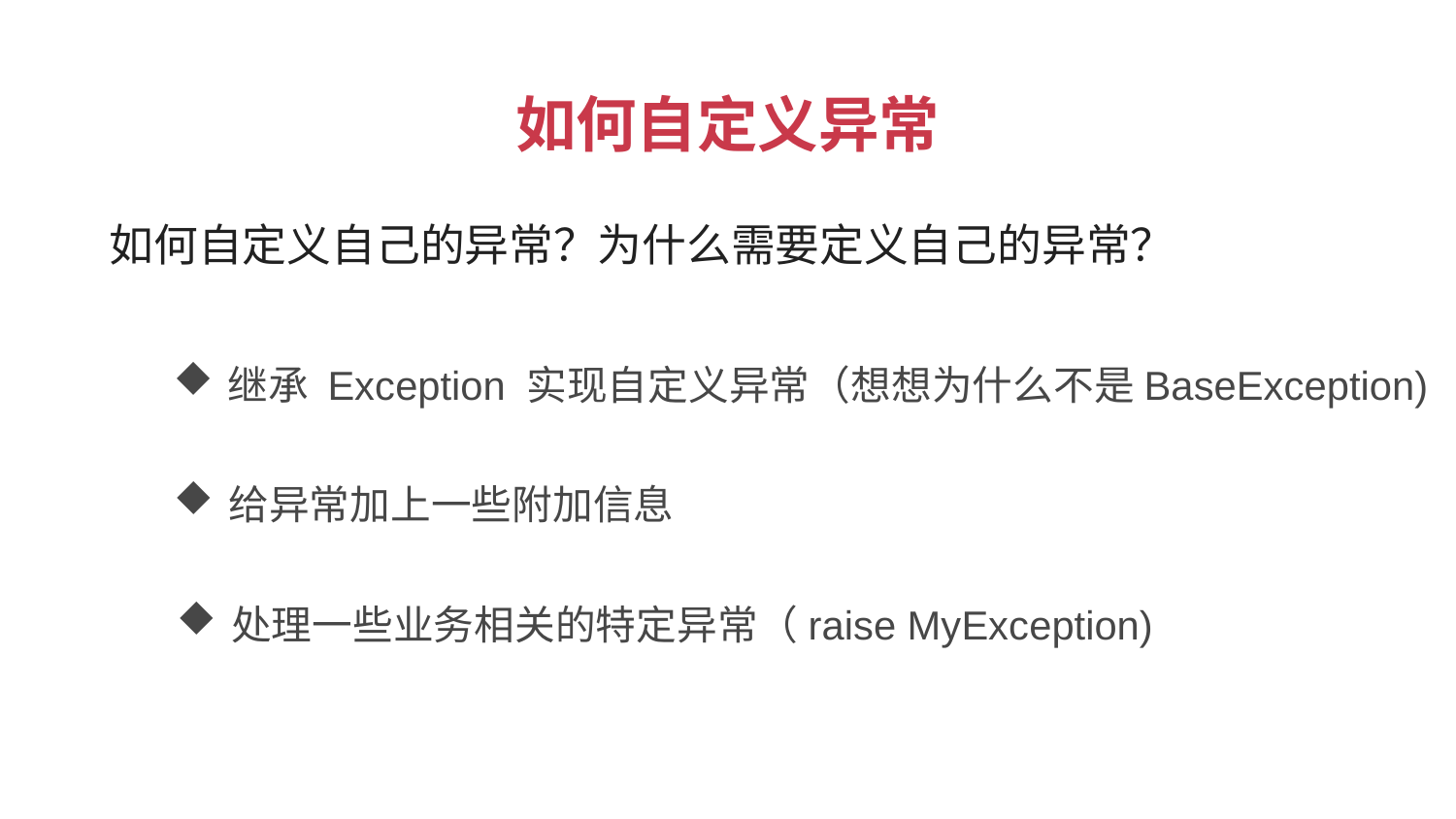

如何自定义异常
 如何自定义自己的异常？为什么需要定义自己的异常？
继承 Exception 实现自定义异常（想想为什么不是BaseException)
给异常加上一些附加信息
处理一些业务相关的特定异常（raise MyException)